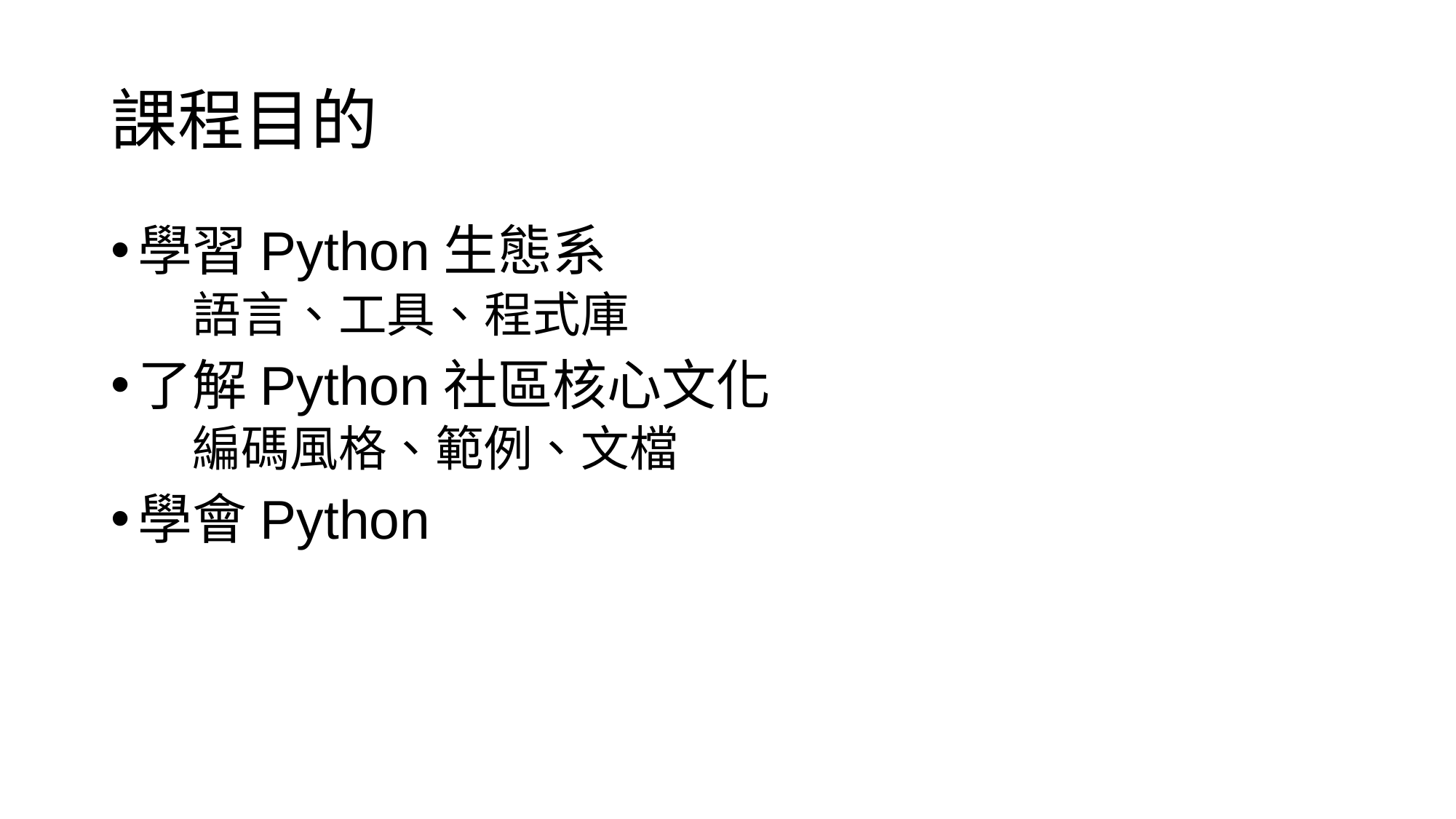

# 課程目的
學習Python生態系
語言、工具、程式庫
了解Python社區核心文化
編碼風格、範例、文檔
學會Python